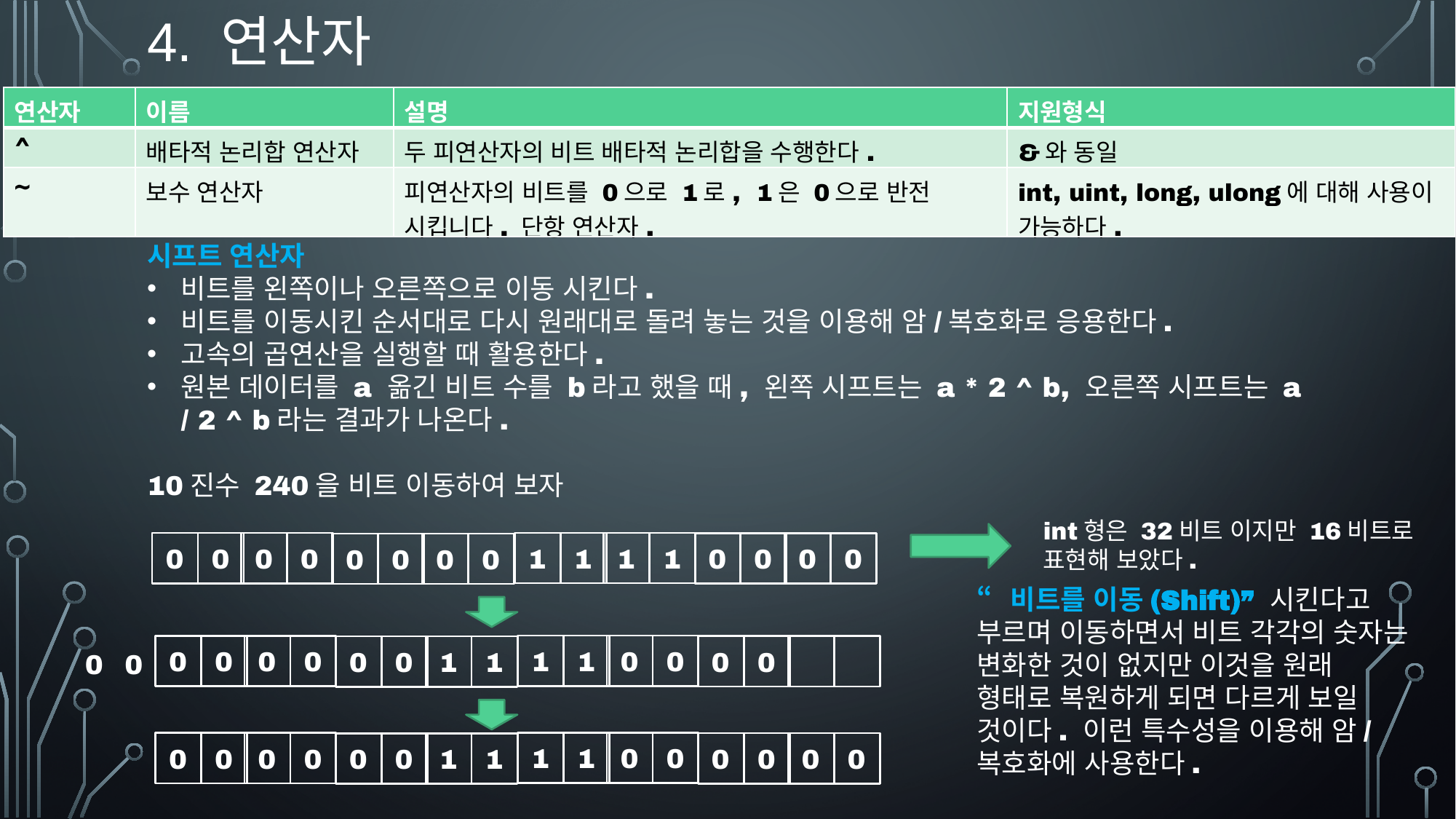

# 4. 연산자
| 연산자 | 이름 | 설명 | 지원형식 |
| --- | --- | --- | --- |
| ^ | 배타적 논리합 연산자 | 두 피연산자의 비트 배타적 논리합을 수행한다. | &와 동일 |
| ~ | 보수 연산자 | 피연산자의 비트를 0으로 1로, 1은 0으로 반전 시킵니다. 단항 연산자. | int, uint, long, ulong에 대해 사용이 가능하다. |

시프트 연산자
비트를 왼쪽이나 오른쪽으로 이동 시킨다.
비트를 이동시킨 순서대로 다시 원래대로 돌려 놓는 것을 이용해 암/복호화로 응용한다.
고속의 곱연산을 실행할 때 활용한다.
원본 데이터를 a 옮긴 비트 수를 b라고 했을 때, 왼쪽 시프트는 a * 2 ^ b, 오른쪽 시프트는 a / 2 ^ b라는 결과가 나온다.

10진수 240을 비트 이동하여 보자
int형은 32비트 이지만 16비트로
표현해 보았다.

1
1
1
1
0
0
0
0
0
0
0
0
0
0
0
0
“비트를 이동(Shift)” 시킨다고 부르며 이동하면서 비트 각각의 숫자는 변화한 것이 없지만 이것을 원래 형태로 복원하게 되면 다르게 보일 것이다. 이런 특수성을 이용해 암/복호화에 사용한다.

1
1
0
0
0
0
0
0
0
0

0
0
1
1
0
0

1
1
0
0
0
0
0
0
0
0
0
0
0
0
1
1